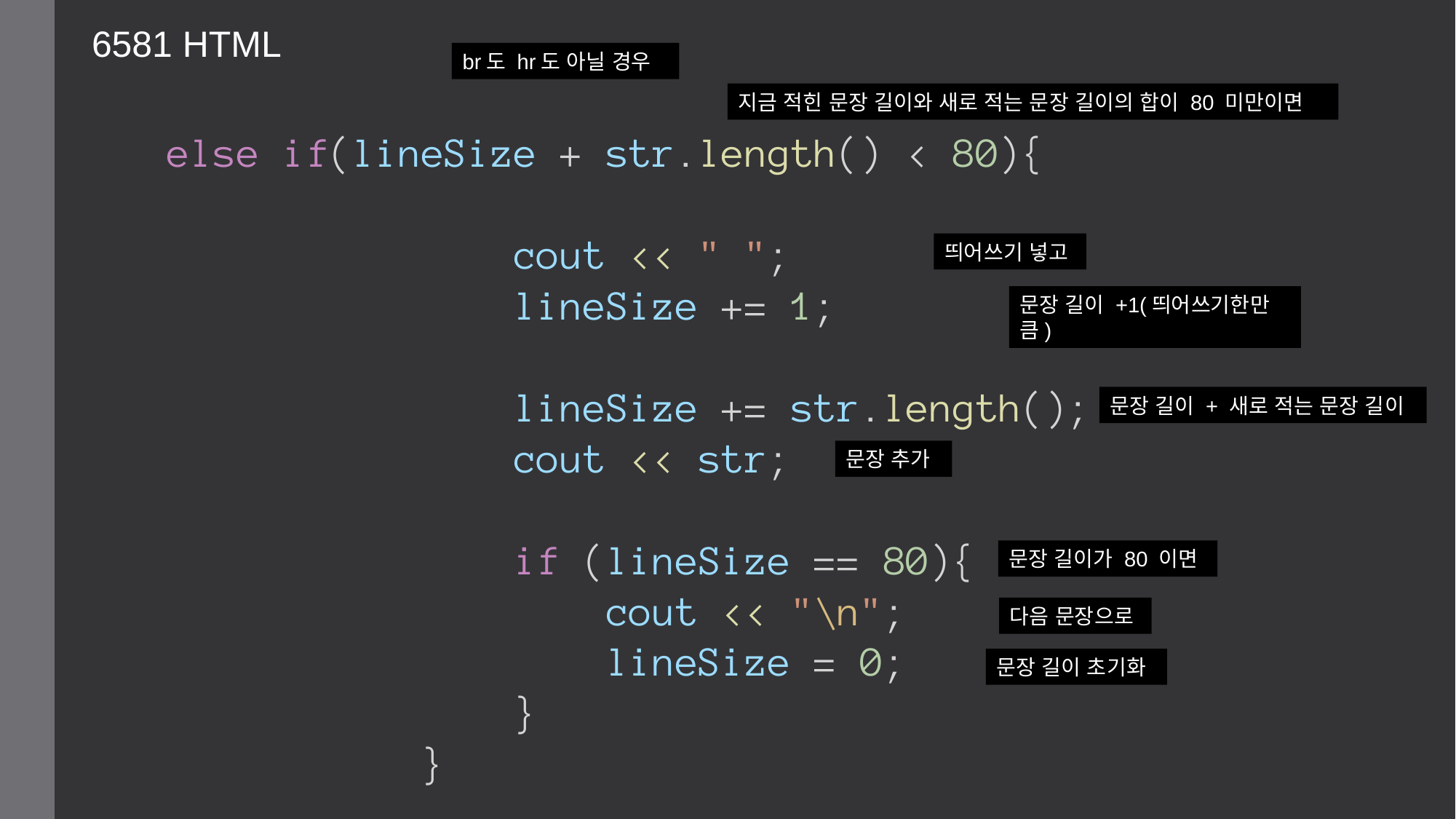

6581 HTML
br도 hr도 아닐 경우
지금 적힌 문장 길이와 새로 적는 문장 길이의 합이 80 미만이면
 else if(lineSize + str.length() < 80){

                cout << " ";
                lineSize += 1;
               
                lineSize += str.length();
                cout << str;
                if (lineSize == 80){
                    cout << "\n";
                    lineSize = 0;
                }
            }
띄어쓰기 넣고
문장 길이 +1(띄어쓰기한만큼)
문장 길이 + 새로 적는 문장 길이
문장 추가
문장 길이가 80 이면
다음 문장으로
문장 길이 초기화